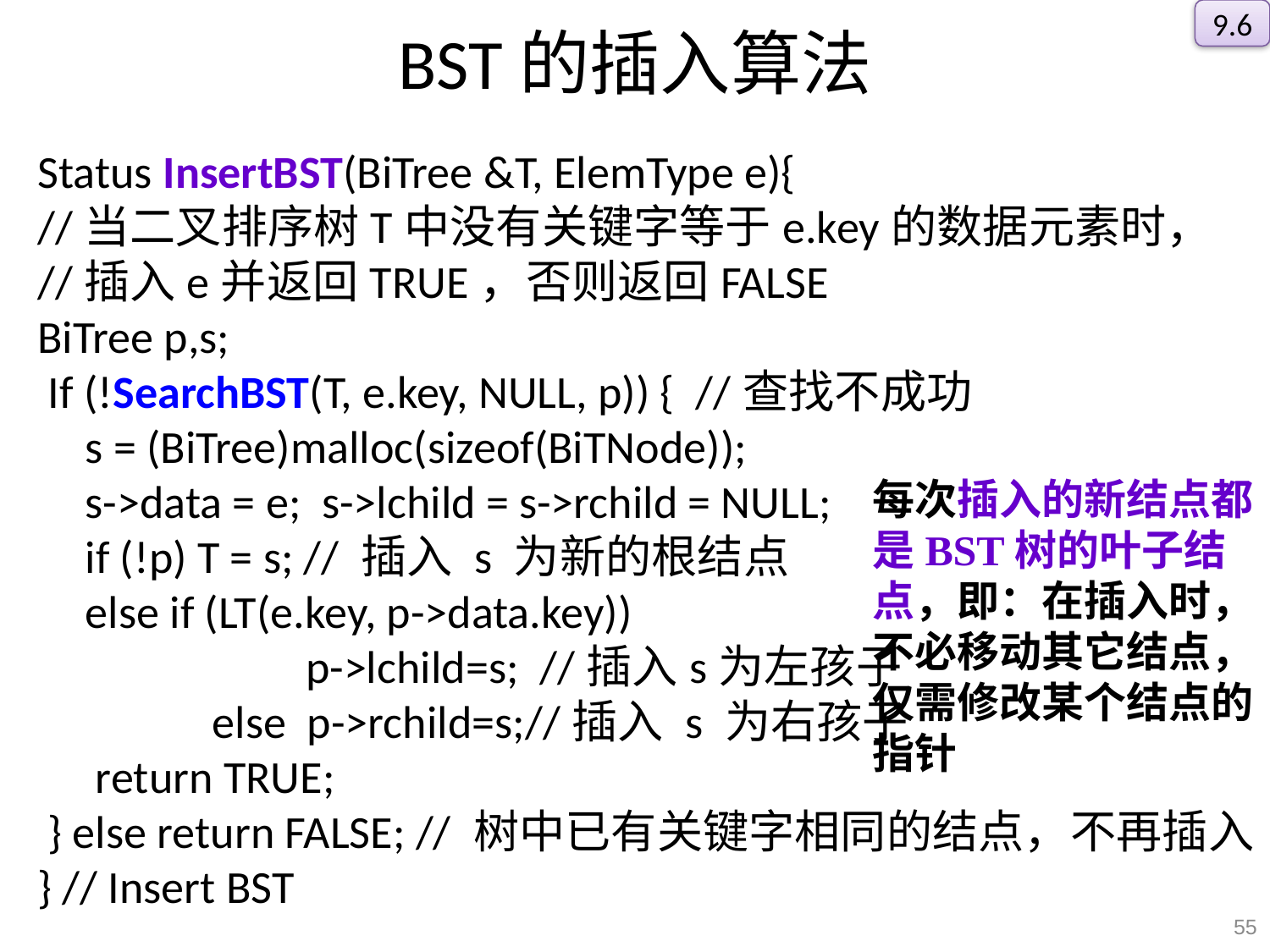

9.6
# BST的插入算法
Status InsertBST(BiTree &T, ElemType e){
//当二叉排序树T中没有关键字等于e.key的数据元素时，
//插入e并返回TRUE，否则返回FALSE
BiTree p,s;
 If (!SearchBST(T, e.key, NULL, p)) {  //查找不成功
	s = (BiTree)malloc(sizeof(BiTNode));
	s->data = e;  s->lchild = s->rchild = NULL;
	if (!p) T = s; // 插入 s 为新的根结点
	else if (LT(e.key, p->data.key))
		         p->lchild=s;  //插入s为左孩子
		else  p->rchild=s;//插入 s 为右孩子
	 return TRUE;
 } else return FALSE; // 树中已有关键字相同的结点，不再插入
} // Insert BST

每次插入的新结点都是BST树的叶子结点，即：在插入时，不必移动其它结点，仅需修改某个结点的指针
55